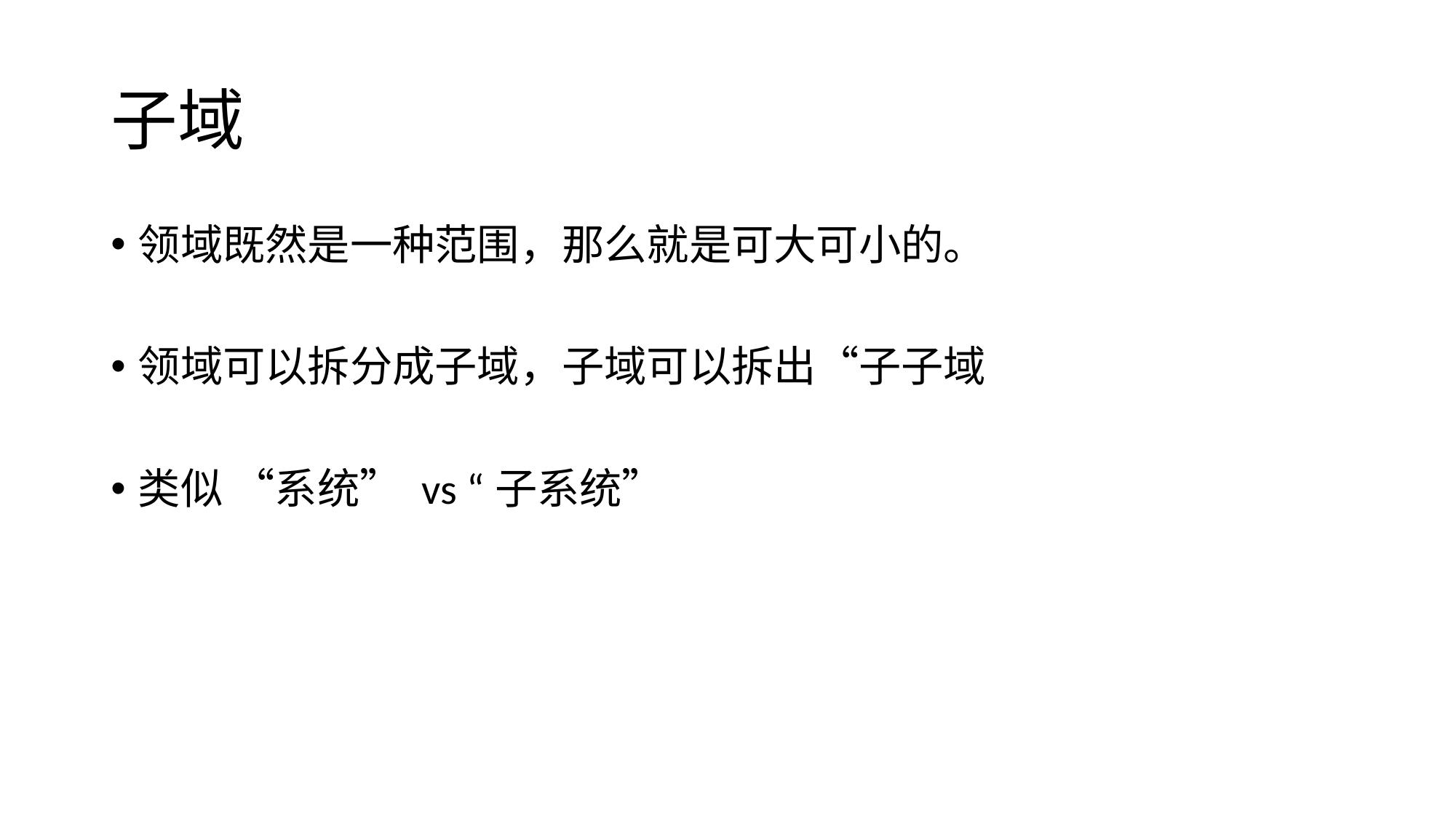

# 子域
领域既然是一种范围，那么就是可大可小的。

领域可以拆分成子域，子域可以拆出“子子域

类似 “系统” vs “子系统”